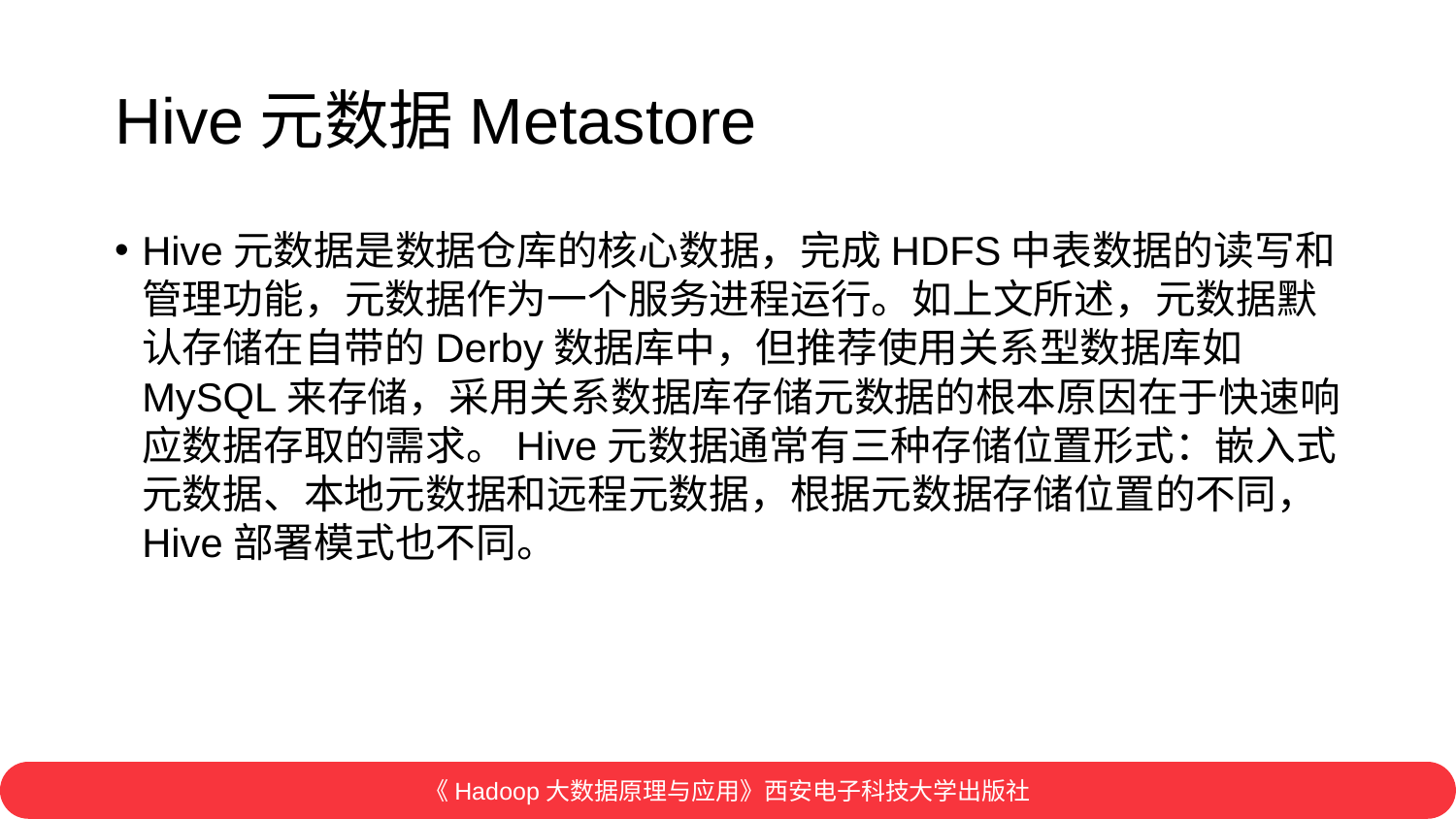

# Hive元数据Metastore
Hive元数据是数据仓库的核心数据，完成HDFS中表数据的读写和管理功能，元数据作为一个服务进程运行。如上文所述，元数据默认存储在自带的Derby数据库中，但推荐使用关系型数据库如MySQL来存储，采用关系数据库存储元数据的根本原因在于快速响应数据存取的需求。Hive元数据通常有三种存储位置形式：嵌入式元数据、本地元数据和远程元数据，根据元数据存储位置的不同，Hive部署模式也不同。